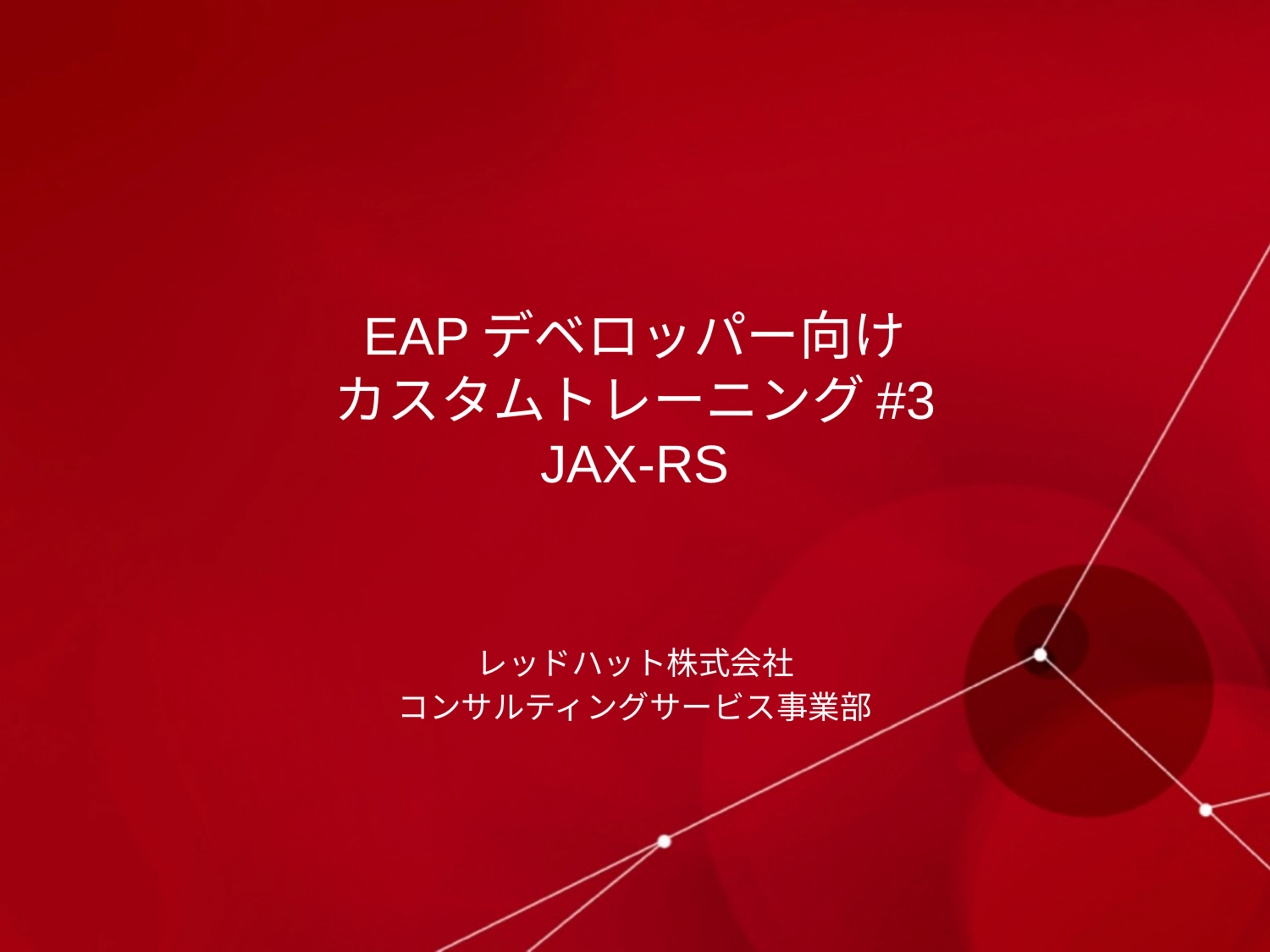

# EAPデベロッパー向け カスタムトレーニング#3 JAX-RS
レッドハット株式会社
コンサルティングサービス事業部